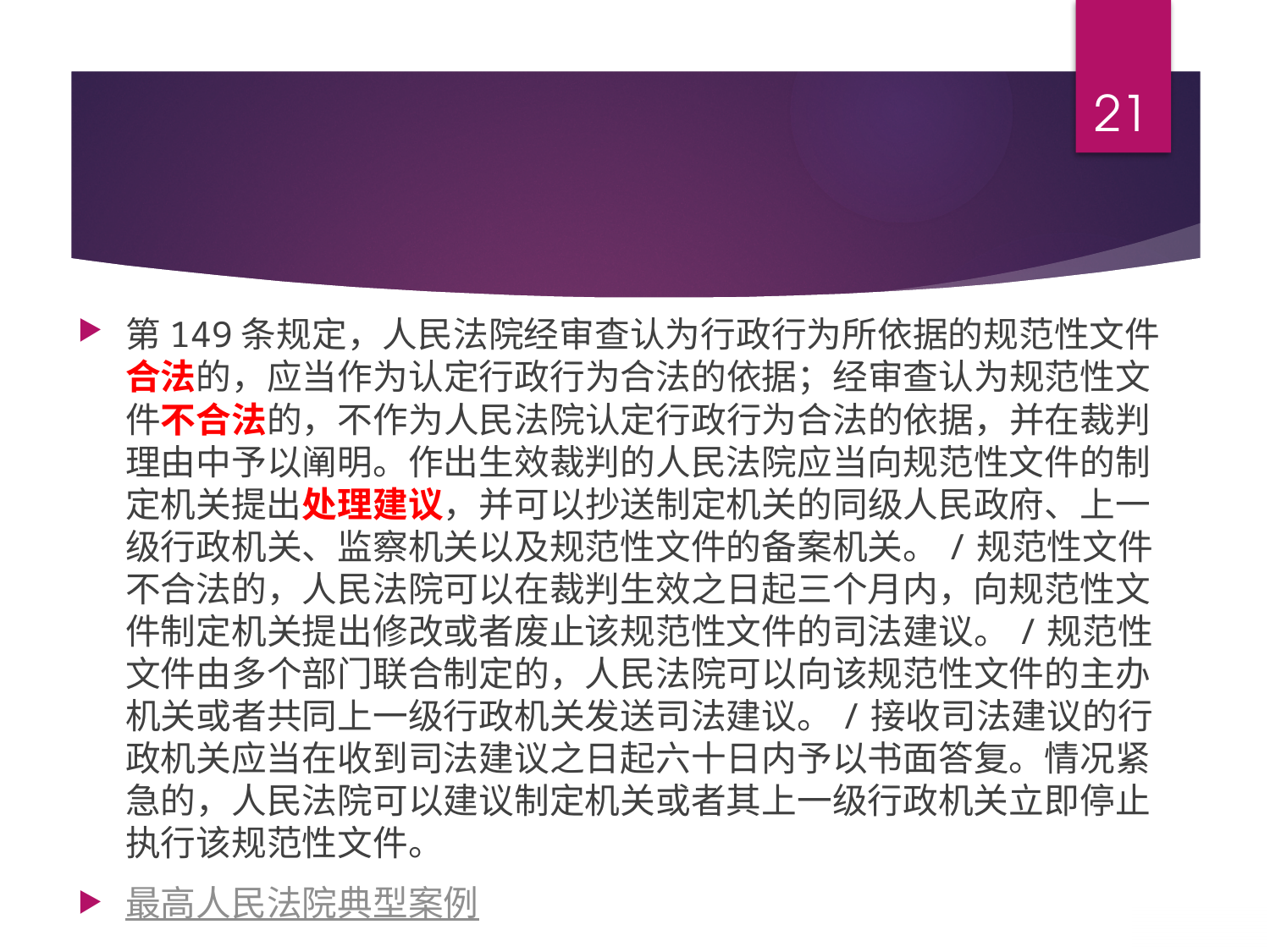

21
#
第149条规定，人民法院经审查认为行政行为所依据的规范性文件合法的，应当作为认定行政行为合法的依据；经审查认为规范性文件不合法的，不作为人民法院认定行政行为合法的依据，并在裁判理由中予以阐明。作出生效裁判的人民法院应当向规范性文件的制定机关提出处理建议，并可以抄送制定机关的同级人民政府、上一级行政机关、监察机关以及规范性文件的备案机关。/规范性文件不合法的，人民法院可以在裁判生效之日起三个月内，向规范性文件制定机关提出修改或者废止该规范性文件的司法建议。/规范性文件由多个部门联合制定的，人民法院可以向该规范性文件的主办机关或者共同上一级行政机关发送司法建议。/接收司法建议的行政机关应当在收到司法建议之日起六十日内予以书面答复。情况紧急的，人民法院可以建议制定机关或者其上一级行政机关立即停止执行该规范性文件。
最高人民法院典型案例